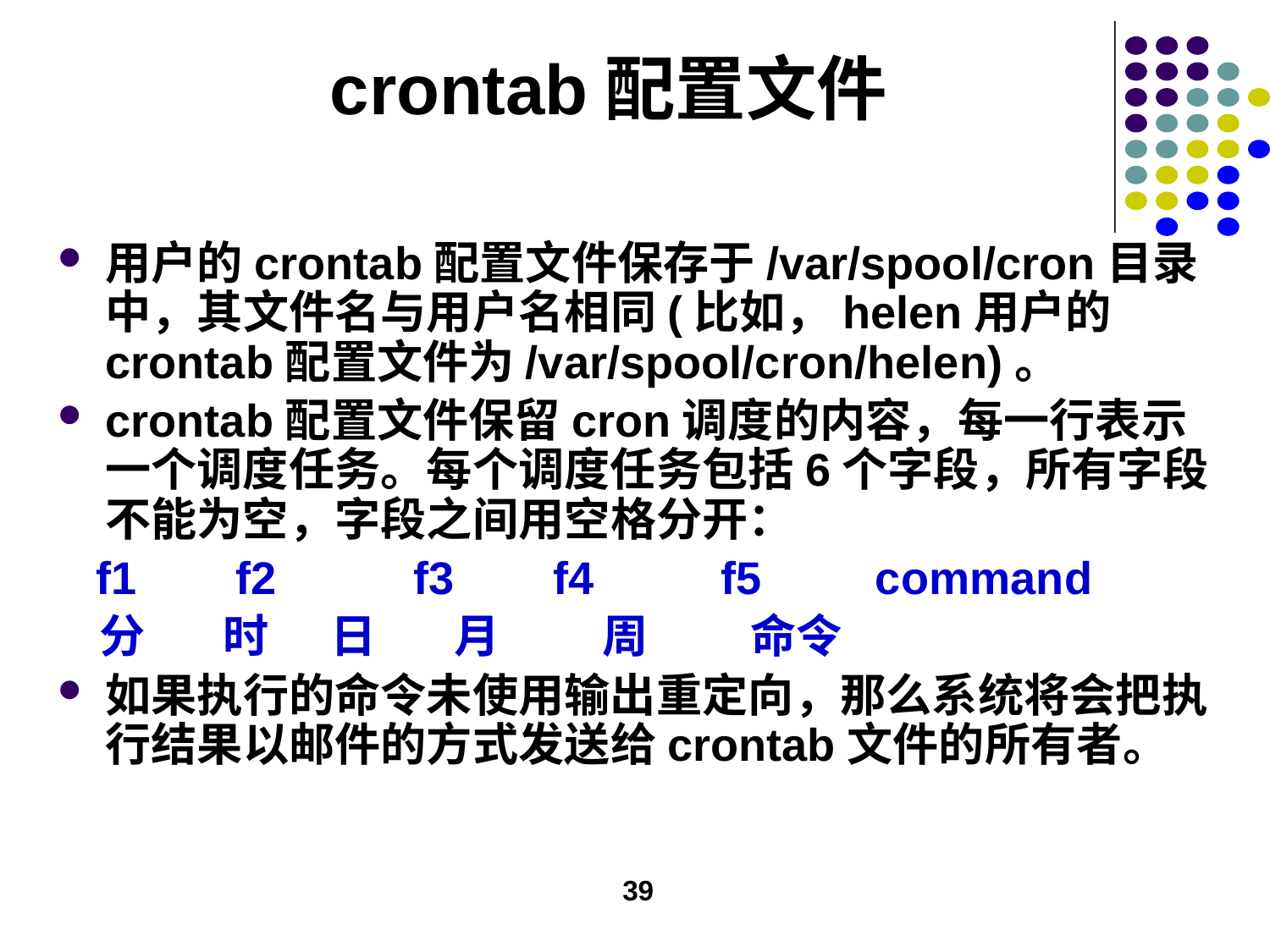

crontab配置文件
用户的crontab配置文件保存于/var/spool/cron目录中，其文件名与用户名相同(比如，helen用户的crontab配置文件为/var/spool/cron/helen)。
crontab配置文件保留cron调度的内容，每一行表示一个调度任务。每个调度任务包括6个字段，所有字段不能为空，字段之间用空格分开：
   f1　   f2 　　 f3　   f4 　　f5　　command
   分　   时      日 　  月　　 周　　 命令
如果执行的命令未使用输出重定向，那么系统将会把执行结果以邮件的方式发送给crontab文件的所有者。

39